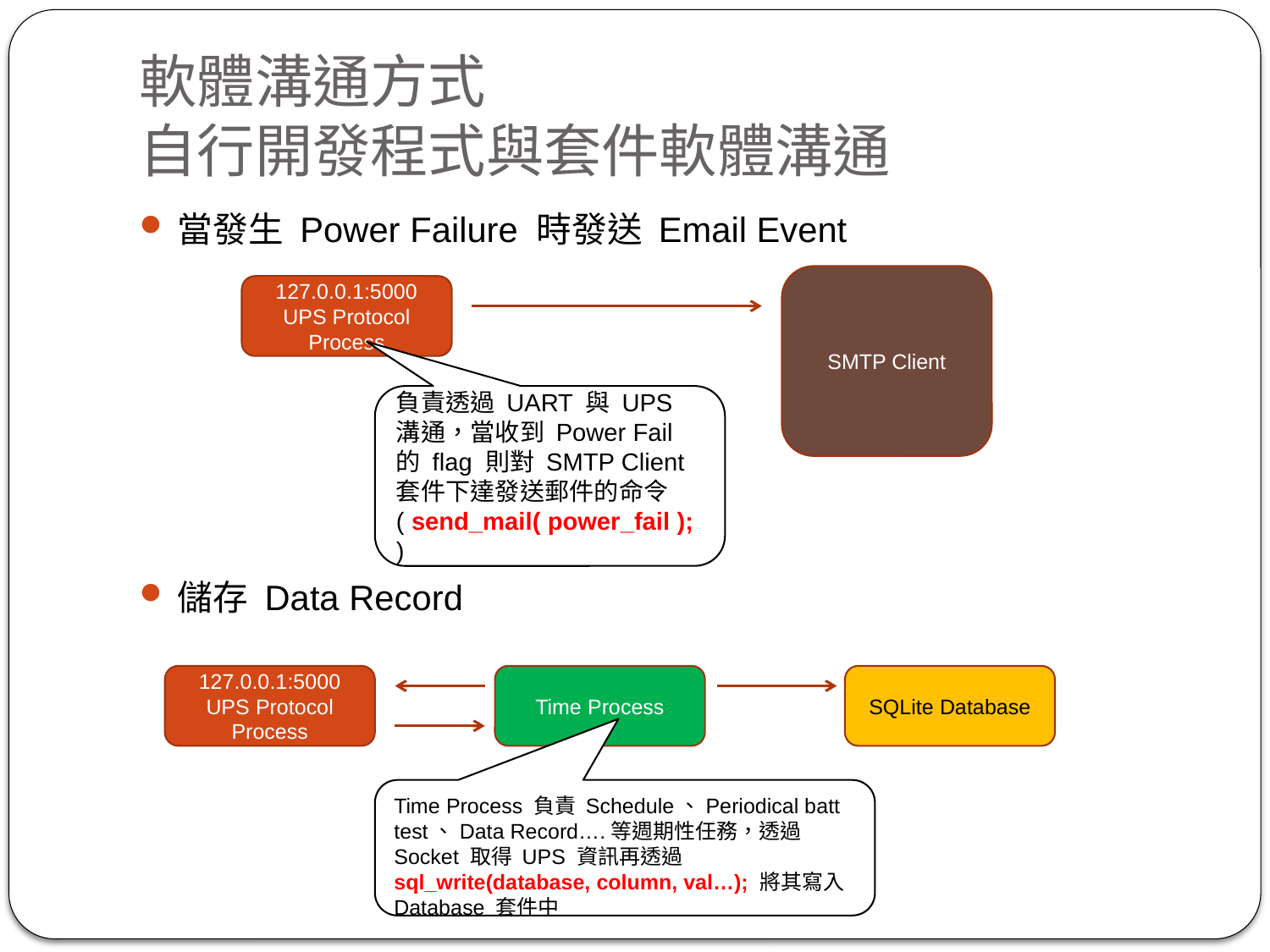

# 軟體溝通方式 自行開發程式與套件軟體溝通
當發生 Power Failure 時發送 Email Event

儲存 Data Record
SMTP Client
127.0.0.1:5000
UPS Protocol Process
負責透過 UART 與 UPS 溝通，當收到 Power Fail 的 flag 則對 SMTP Client 套件下達發送郵件的命令 ( send_mail( power_fail ); )
127.0.0.1:5000
UPS Protocol Process
Time Process
SQLite Database
Time Process 負責 Schedule、Periodical batt test、Data Record….等週期性任務，透過 Socket 取得 UPS 資訊再透過 sql_write(database, column, val…); 將其寫入 Database 套件中